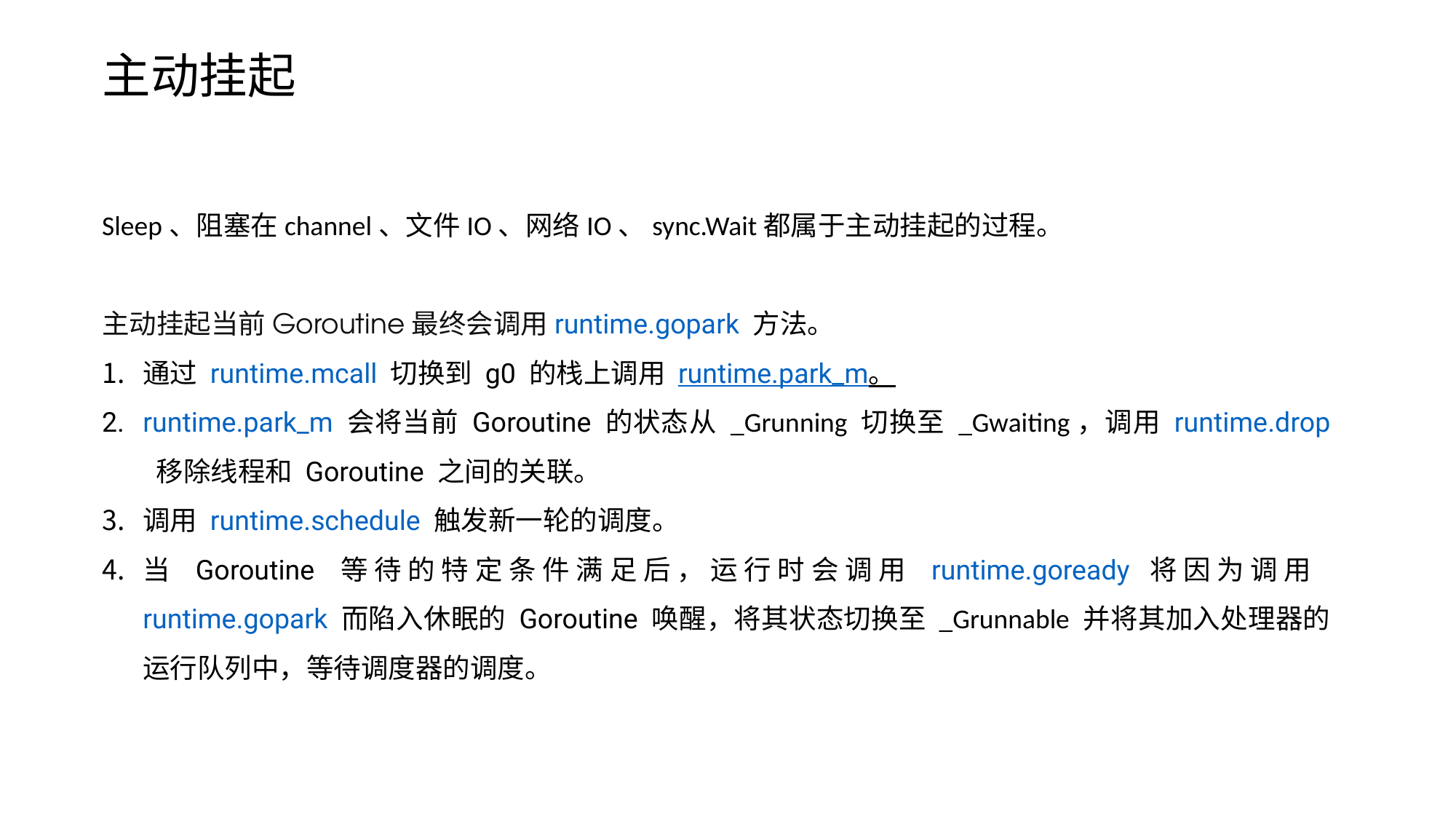

# 主动挂起
Sleep、阻塞在channel、文件IO、网络IO、sync.Wait都属于主动挂起的过程。

主动挂起当前Goroutine最终会调用runtime.gopark 方法。
通过 runtime.mcall 切换到 g0 的栈上调用 runtime.park_m。
runtime.park_m 会将当前 Goroutine 的状态从 _Grunning 切换至 _Gwaiting，调用 runtime.drop 移除线程和 Goroutine 之间的关联。
调用 runtime.schedule 触发新一轮的调度。
当 Goroutine 等待的特定条件满足后，运行时会调用 runtime.goready 将因为调用 runtime.gopark 而陷入休眠的 Goroutine 唤醒，将其状态切换至 _Grunnable 并将其加入处理器的运行队列中，等待调度器的调度。